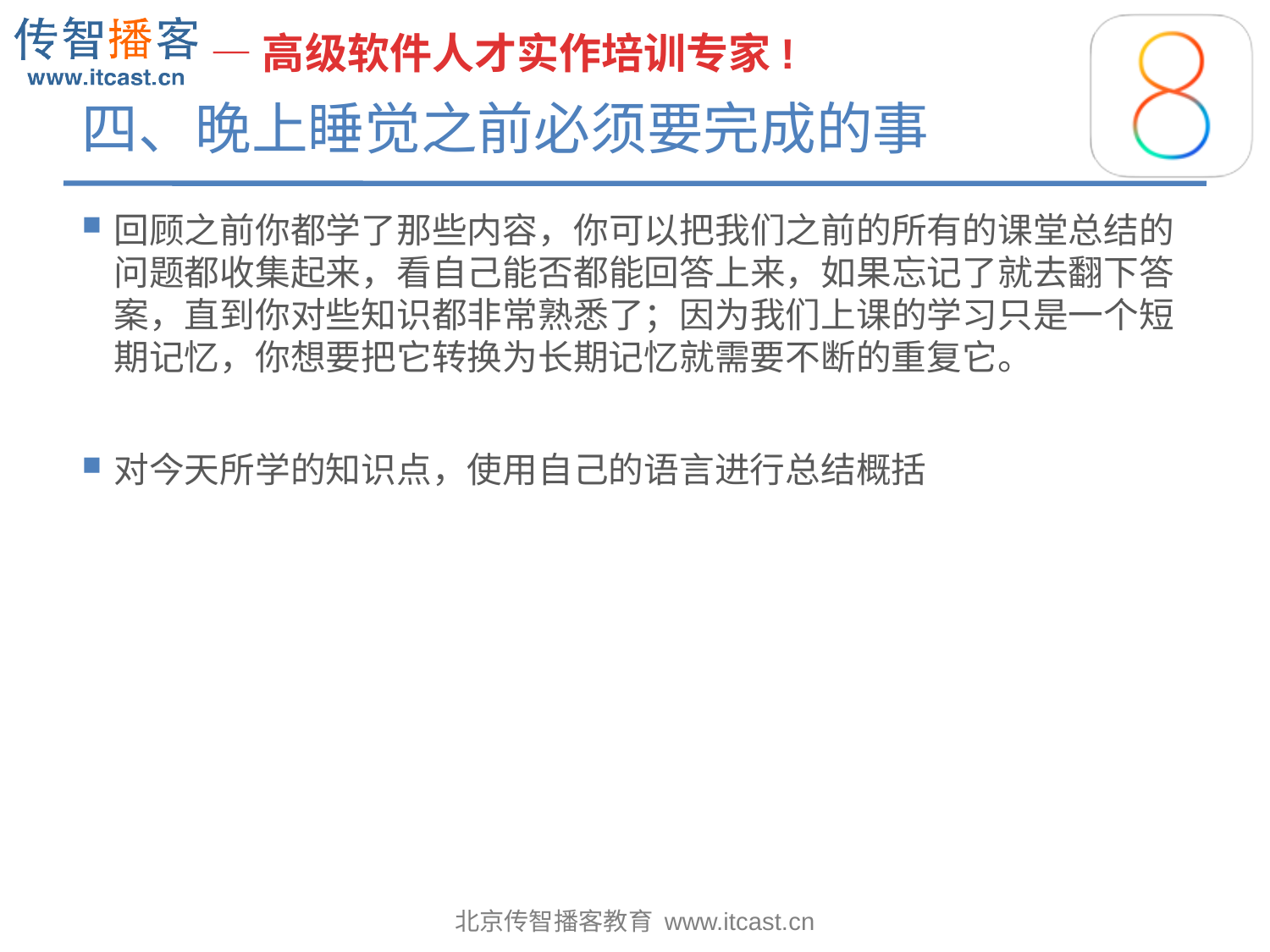

# 四、晚上睡觉之前必须要完成的事
回顾之前你都学了那些内容，你可以把我们之前的所有的课堂总结的问题都收集起来，看自己能否都能回答上来，如果忘记了就去翻下答案，直到你对些知识都非常熟悉了；因为我们上课的学习只是一个短期记忆，你想要把它转换为长期记忆就需要不断的重复它。

对今天所学的知识点，使用自己的语言进行总结概括